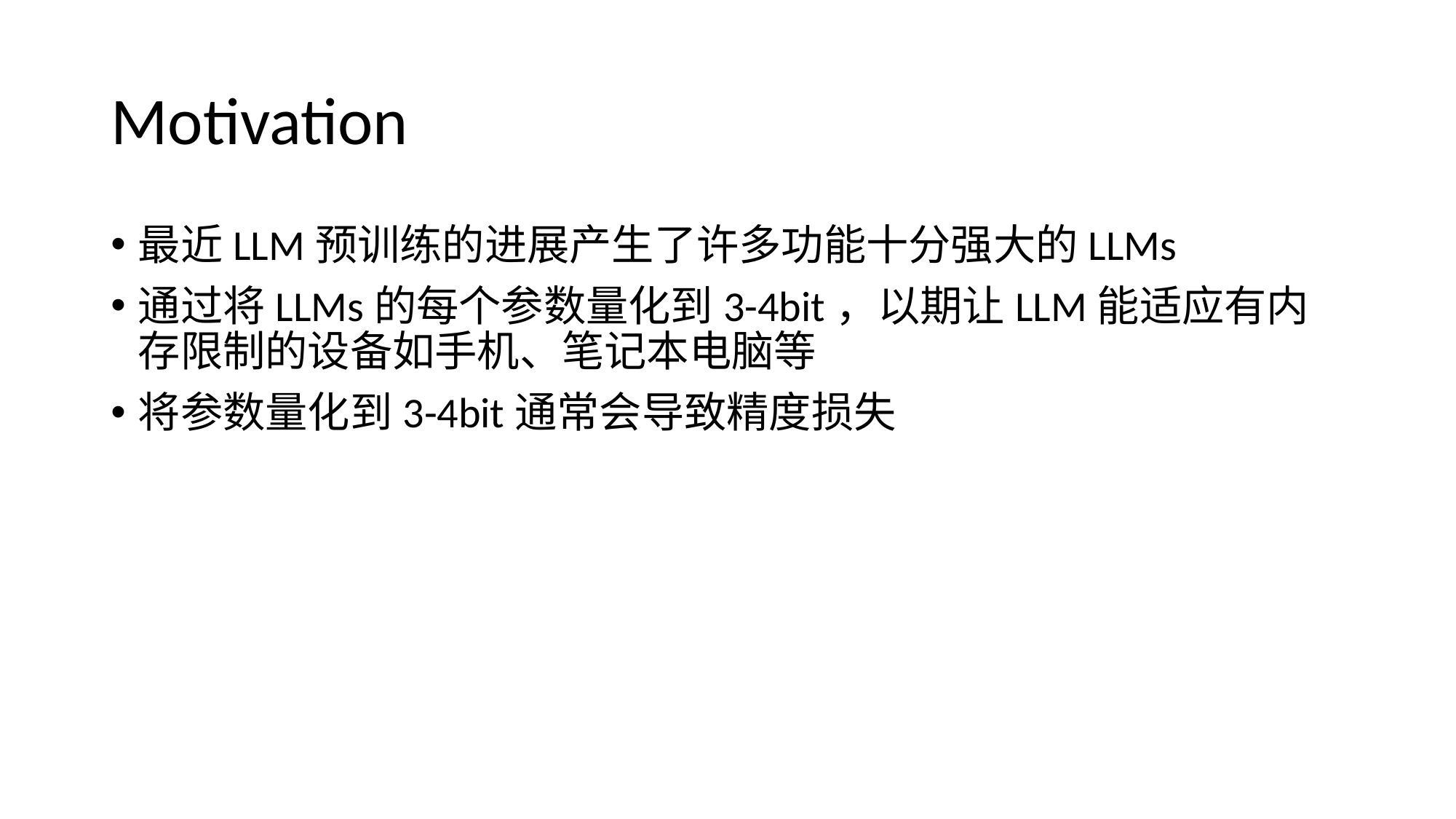

# Motivation
最近LLM预训练的进展产生了许多功能十分强大的LLMs
通过将LLMs的每个参数量化到3-4bit，以期让LLM能适应有内存限制的设备如手机、笔记本电脑等
将参数量化到3-4bit通常会导致精度损失